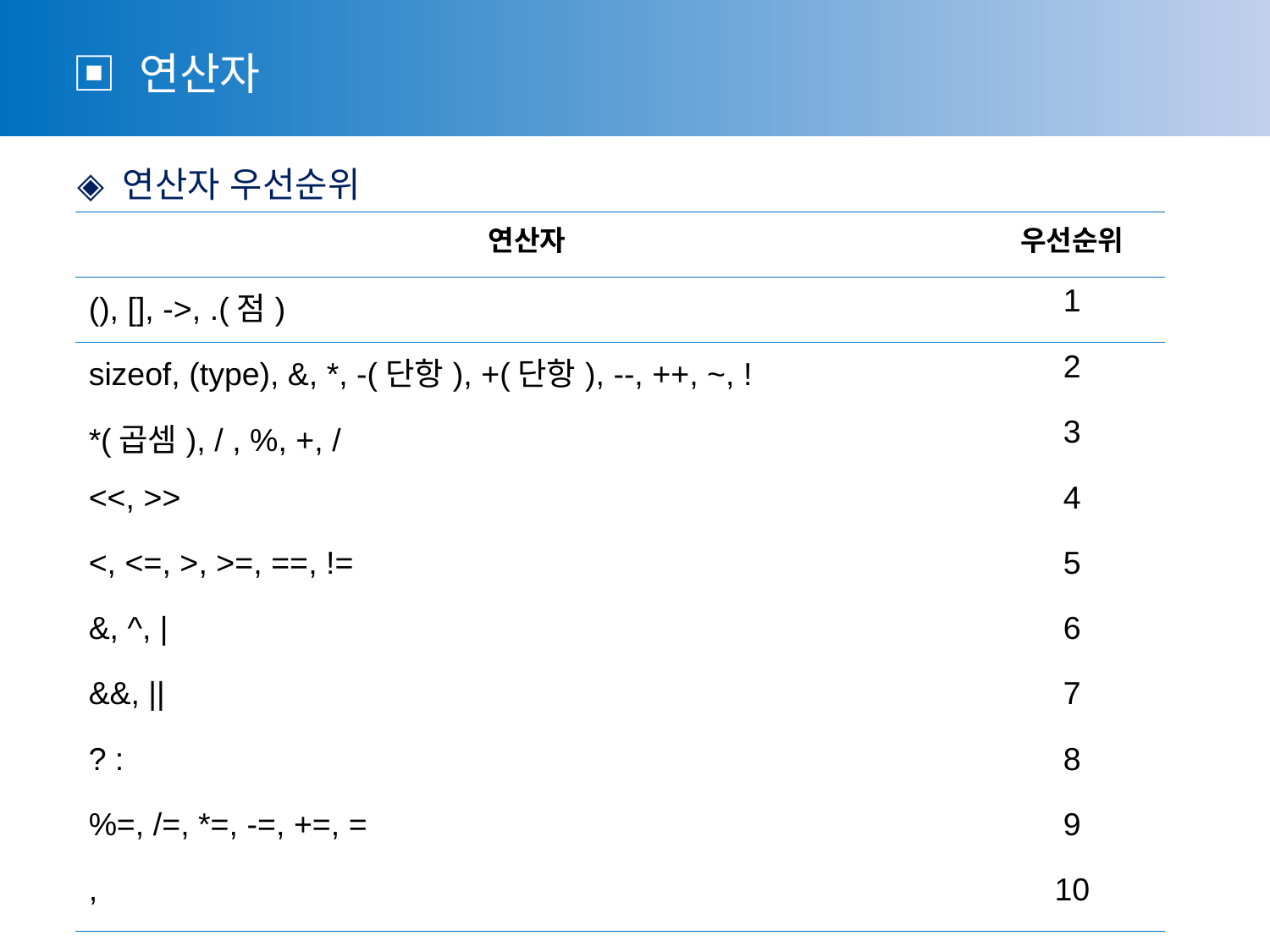

▣ 연산자
 ◈ 연산자 우선순위
| 연산자 | 우선순위 |
| --- | --- |
| (), [], ->, .(점) | 1 |
| sizeof, (type), &, \*, -(단항), +(단항), --, ++, ~, ! | 2 |
| \*(곱셈), / , %, +, / | 3 |
| <<, >> | 4 |
| <, <=, >, >=, ==, != | 5 |
| &, ^, | | 6 |
| &&, || | 7 |
| ? : | 8 |
| %=, /=, \*=, -=, +=, = | 9 |
| , | 10 |